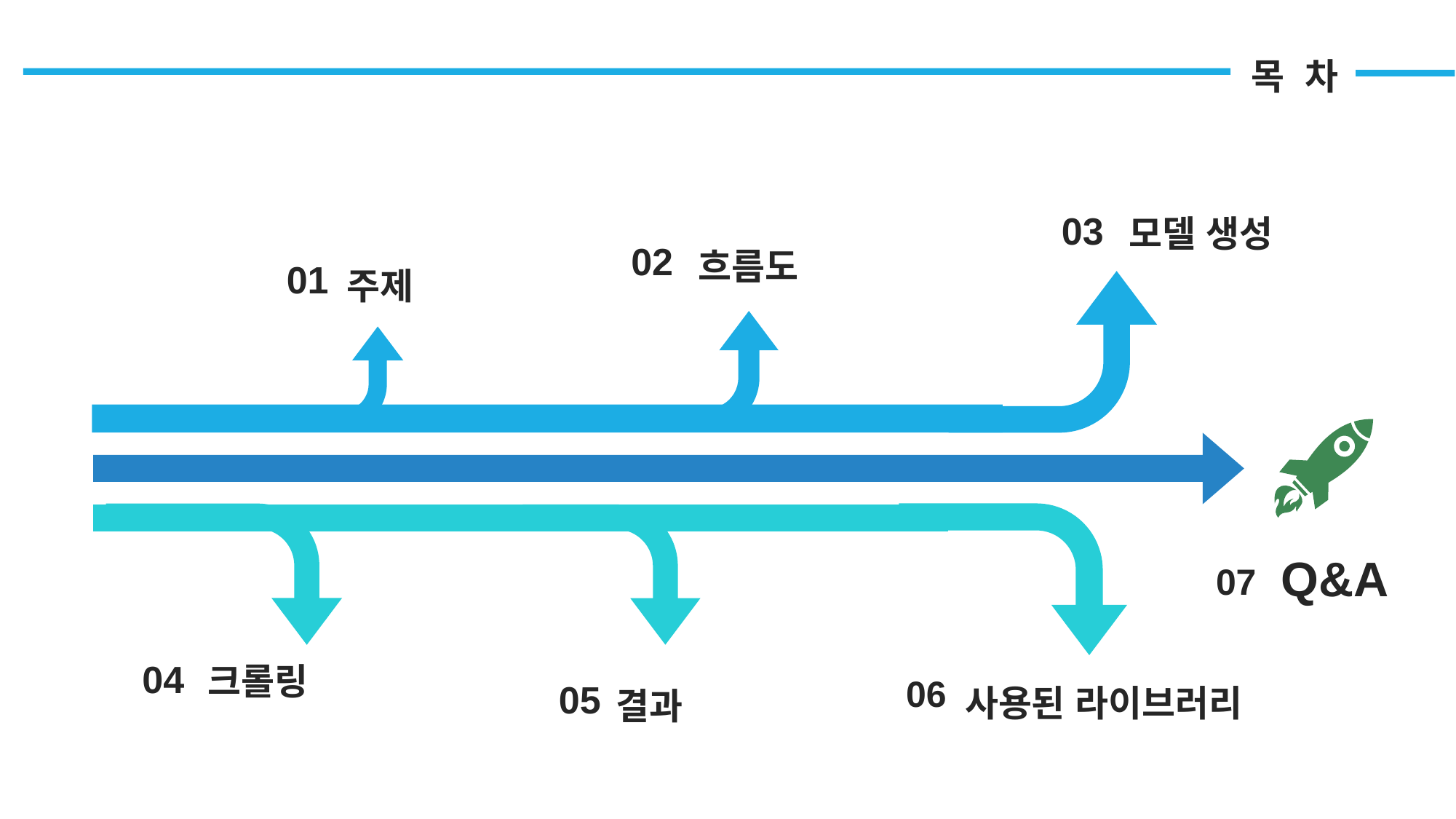

목  차

03
모델 생성
02
흐름도
01
주제

Q&A
07
04
크롤링
06
사용된 라이브러리
05
결과